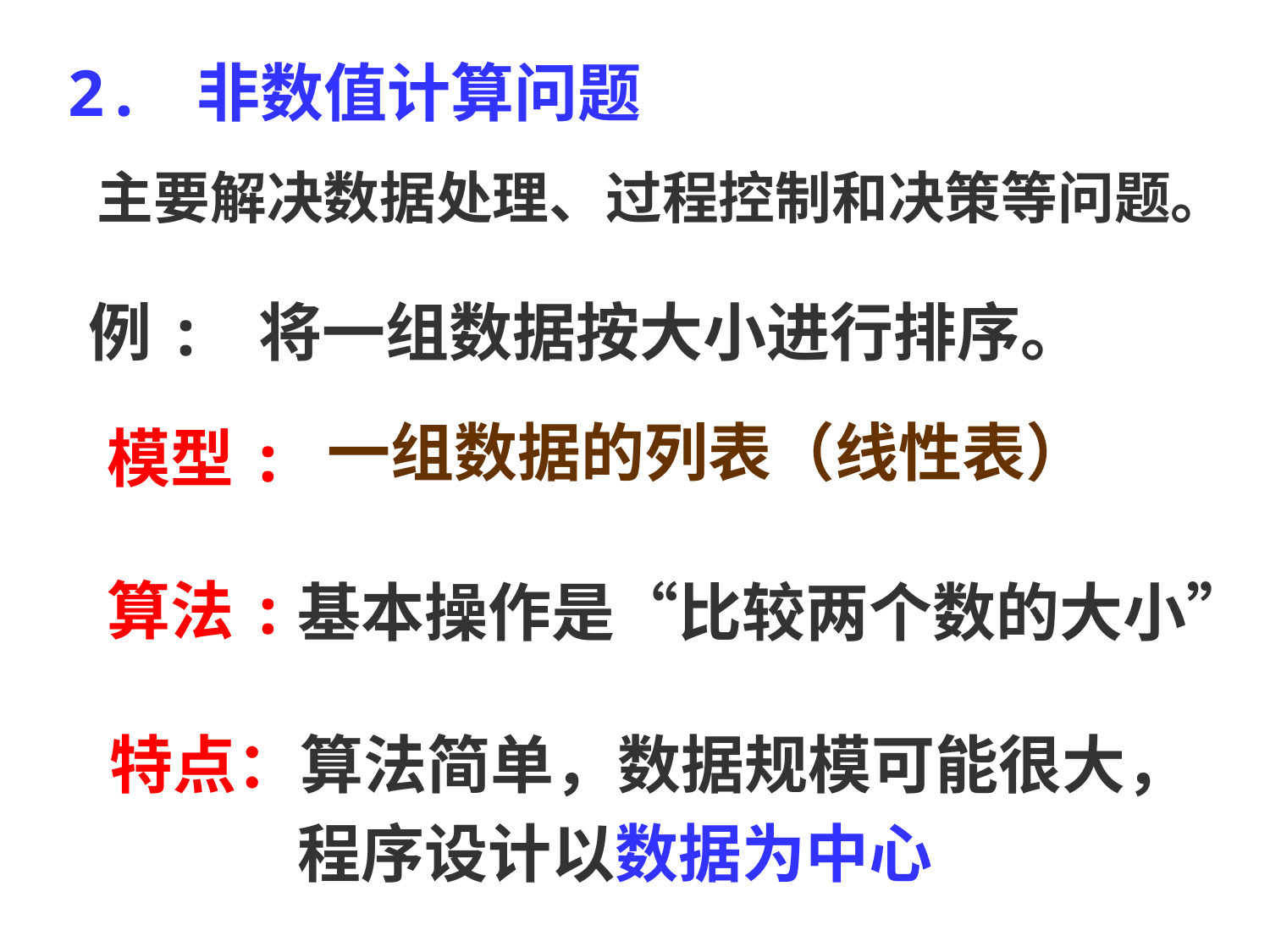

2. 非数值计算问题
主要解决数据处理、过程控制和决策等问题。
例: 将一组数据按大小进行排序。
一组数据的列表（线性表）
模型:

算法:
基本操作是“比较两个数的大小”
特点：算法简单，数据规模可能很大，
            程序设计以数据为中心